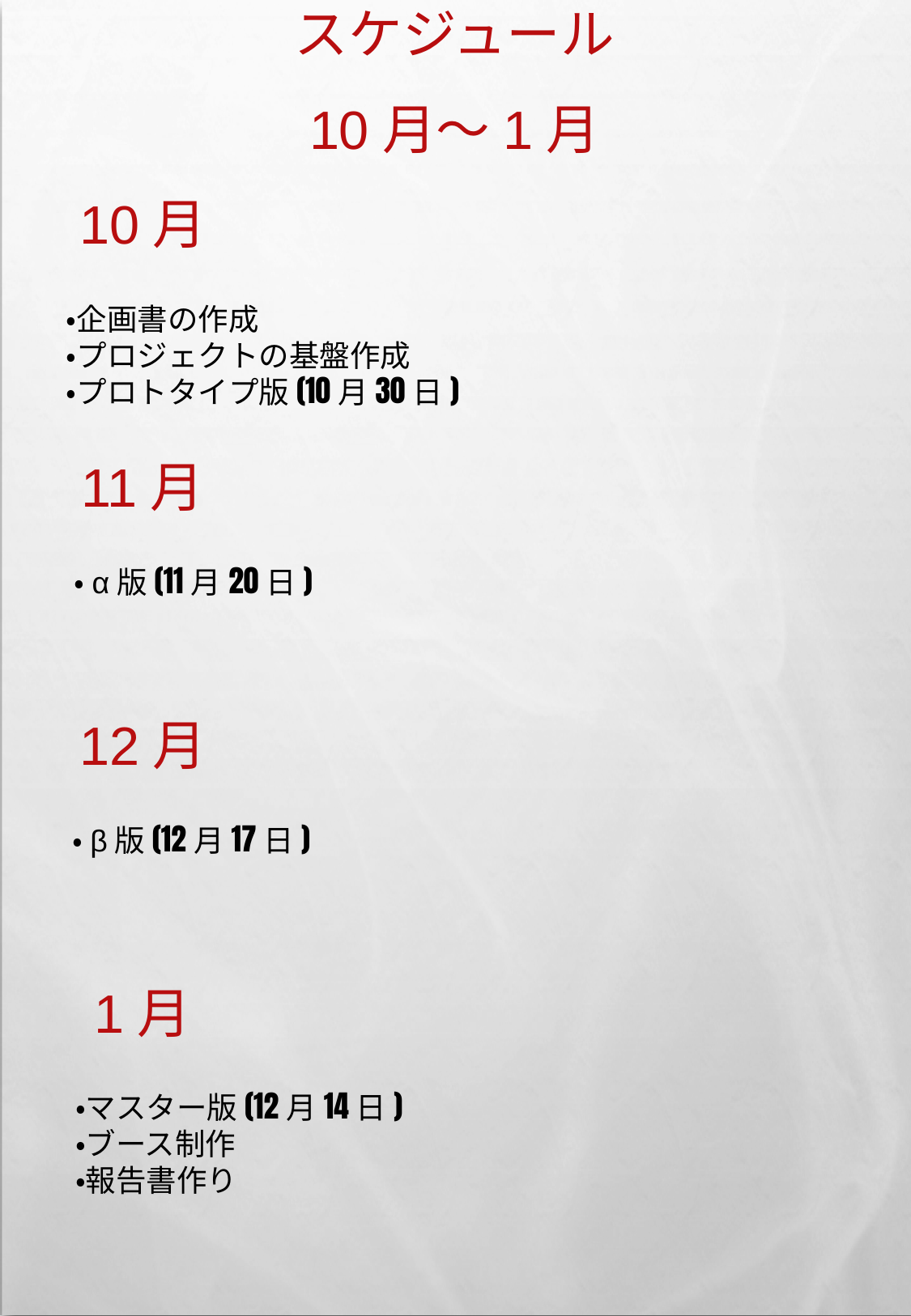

スケジュール
10月～1月
10月
・企画書の作成
・プロジェクトの基盤作成
・プロトタイプ版(10月30日)
11月
・α版(11月20日)
12月
・β版(12月17日)
1月
・マスター版(12月14日)
・ブース制作
・報告書作り